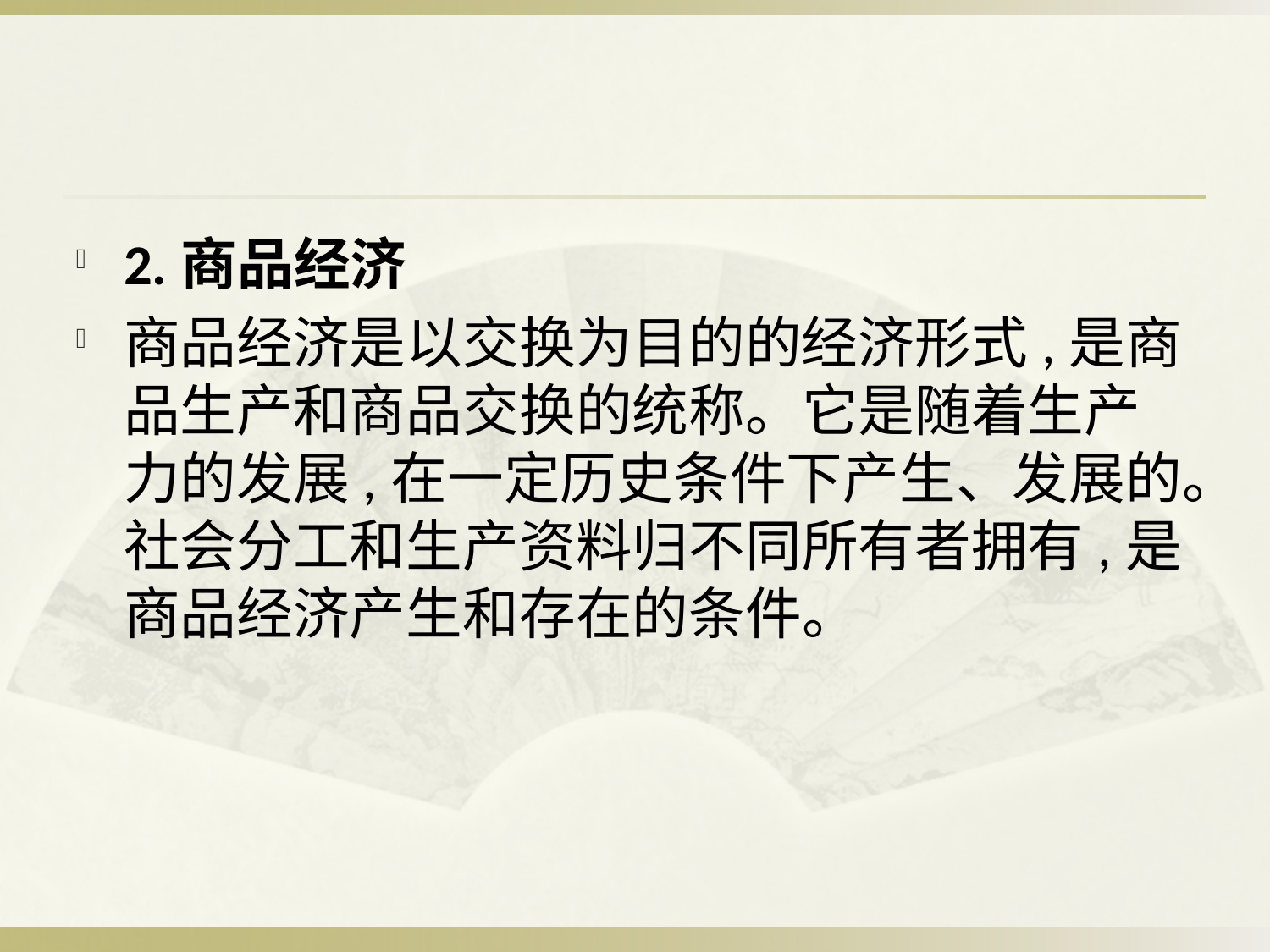

#
2.商品经济
商品经济是以交换为目的的经济形式,是商品生产和商品交换的统称。它是随着生产力的发展,在一定历史条件下产生、发展的。社会分工和生产资料归不同所有者拥有,是商品经济产生和存在的条件。